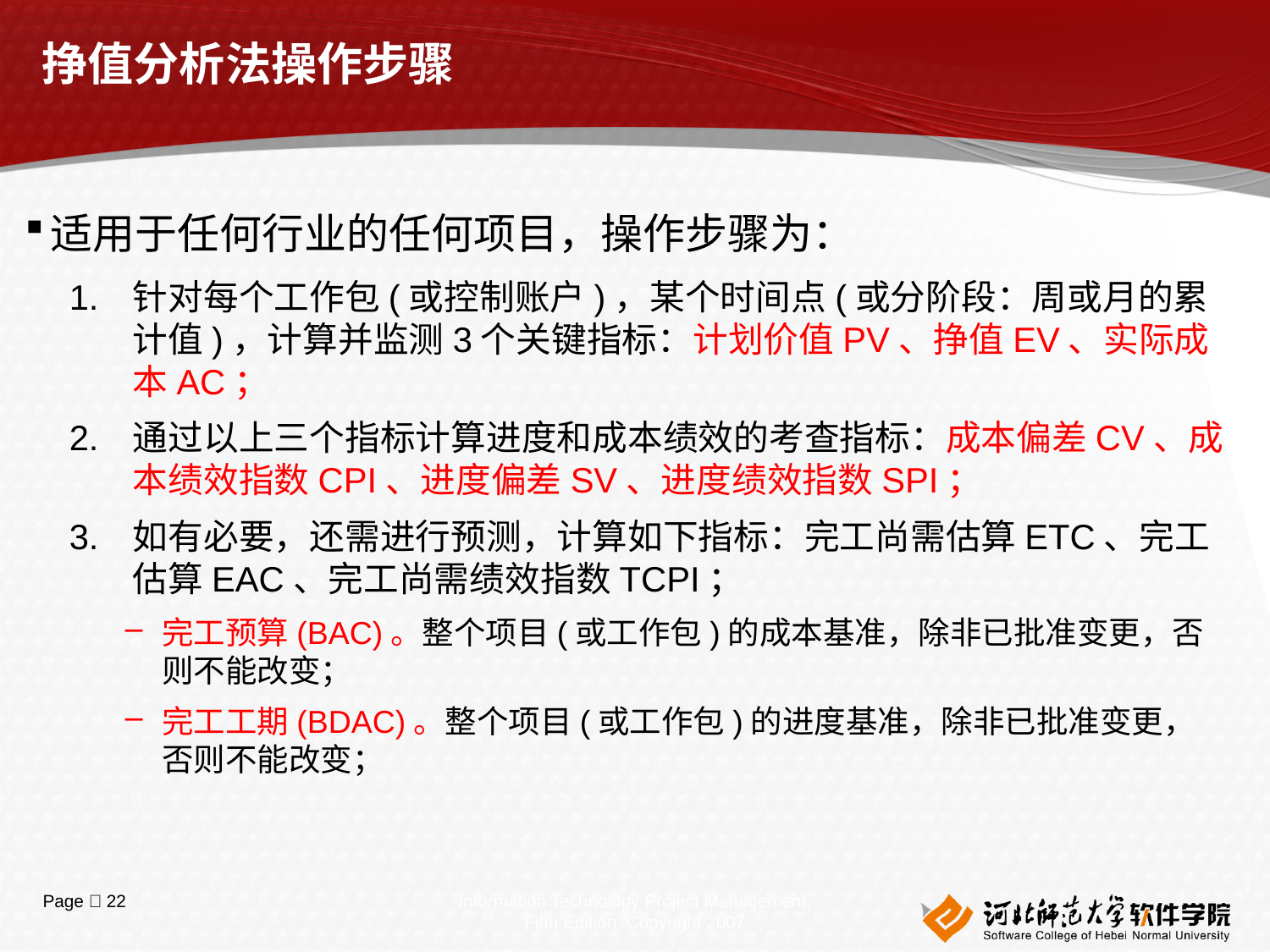

# 挣值分析法操作步骤
适用于任何行业的任何项目，操作步骤为：
针对每个工作包(或控制账户)，某个时间点(或分阶段：周或月的累计值)，计算并监测3个关键指标：计划价值PV、挣值EV、实际成本AC；
通过以上三个指标计算进度和成本绩效的考查指标：成本偏差CV、成本绩效指数CPI、进度偏差SV、进度绩效指数SPI；
如有必要，还需进行预测，计算如下指标：完工尚需估算ETC、完工估算EAC、完工尚需绩效指数TCPI；
完工预算(BAC)。整个项目(或工作包)的成本基准，除非已批准变更，否则不能改变；
完工工期(BDAC)。整个项目(或工作包)的进度基准，除非已批准变更，否则不能改变；

Information Technology Project Management, Fifth Edition, Copyright 2007